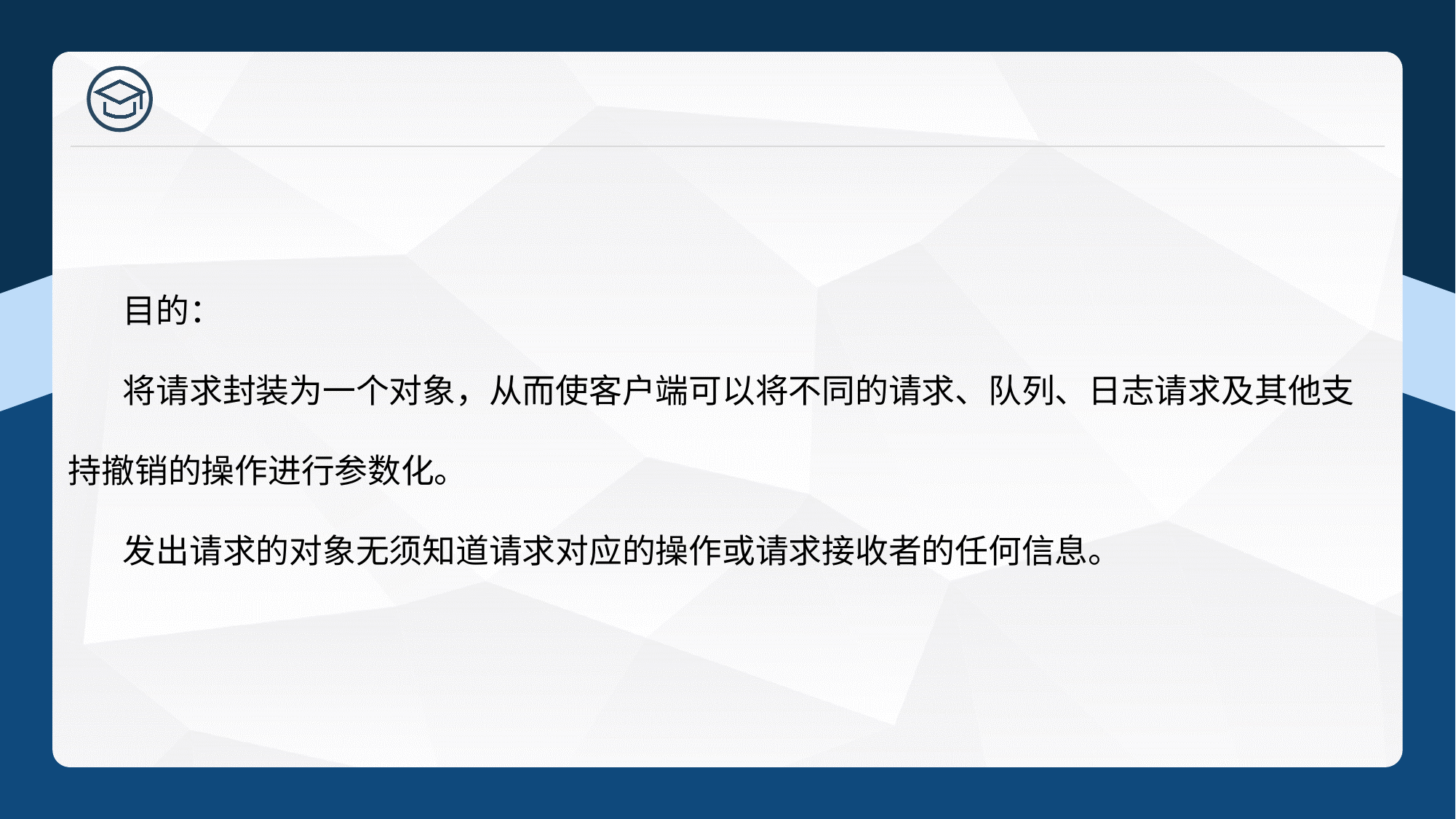

目的：
将请求封装为一个对象，从而使客户端可以将不同的请求、队列、日志请求及其他支持撤销的操作进行参数化。
发出请求的对象无须知道请求对应的操作或请求接收者的任何信息。

子煜